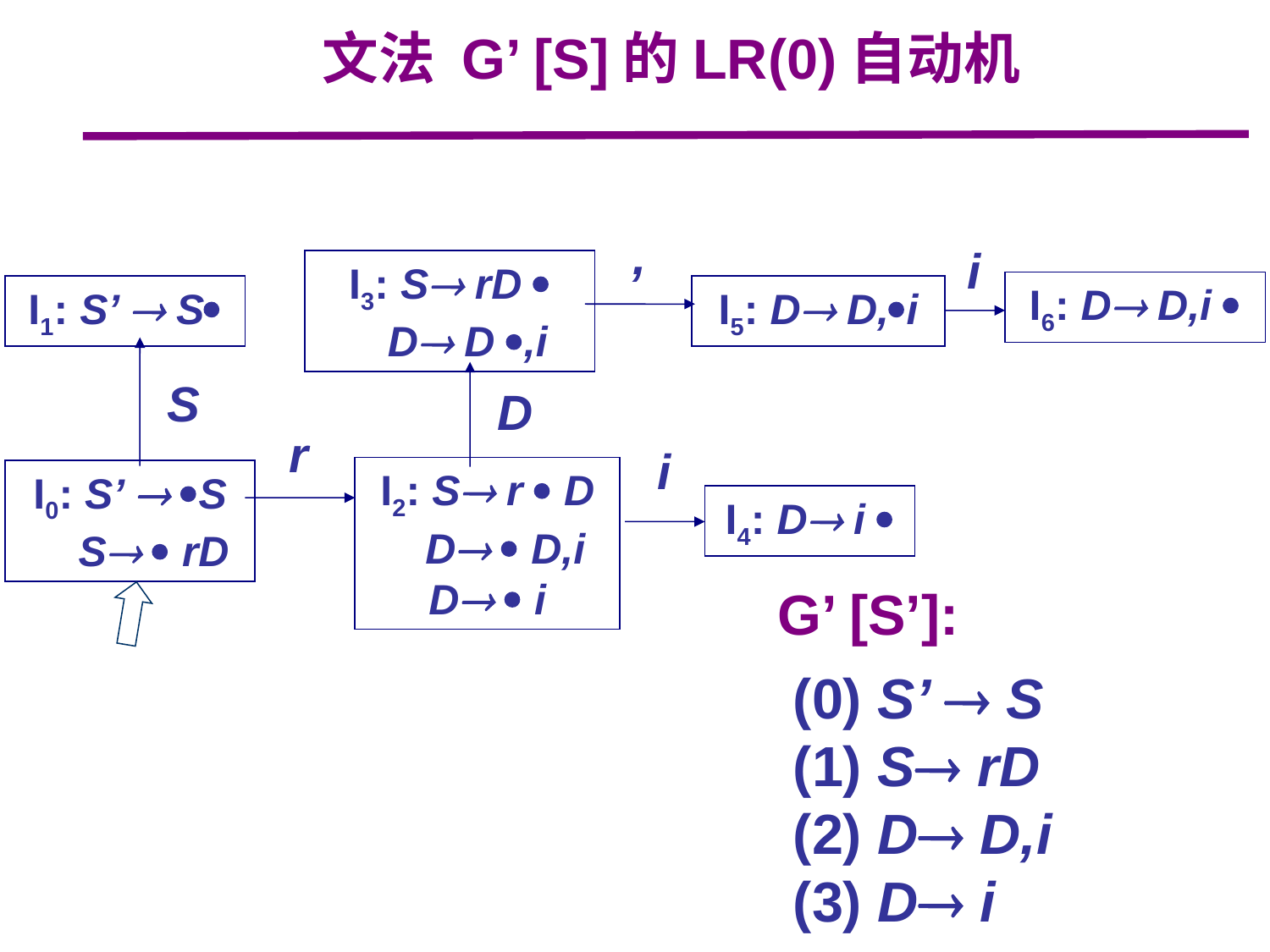

文法 G’ [S]的LR(0)自动机
,
i
I3: S→ rD •
   D→ D •,i
I6: D→ D,i •
I1: S’ → S•
I5: D→ D,•i

S
D
r
i
I2: S→ r • D
   D→ • D,i
D→ • i
I0: S’ → •S
    S→ • rD
I4: D→ i •

G’ [S’]:

 (0) S’ → S
 (1) S→ rD
 (2) D→ D,i
 (3) D→ i